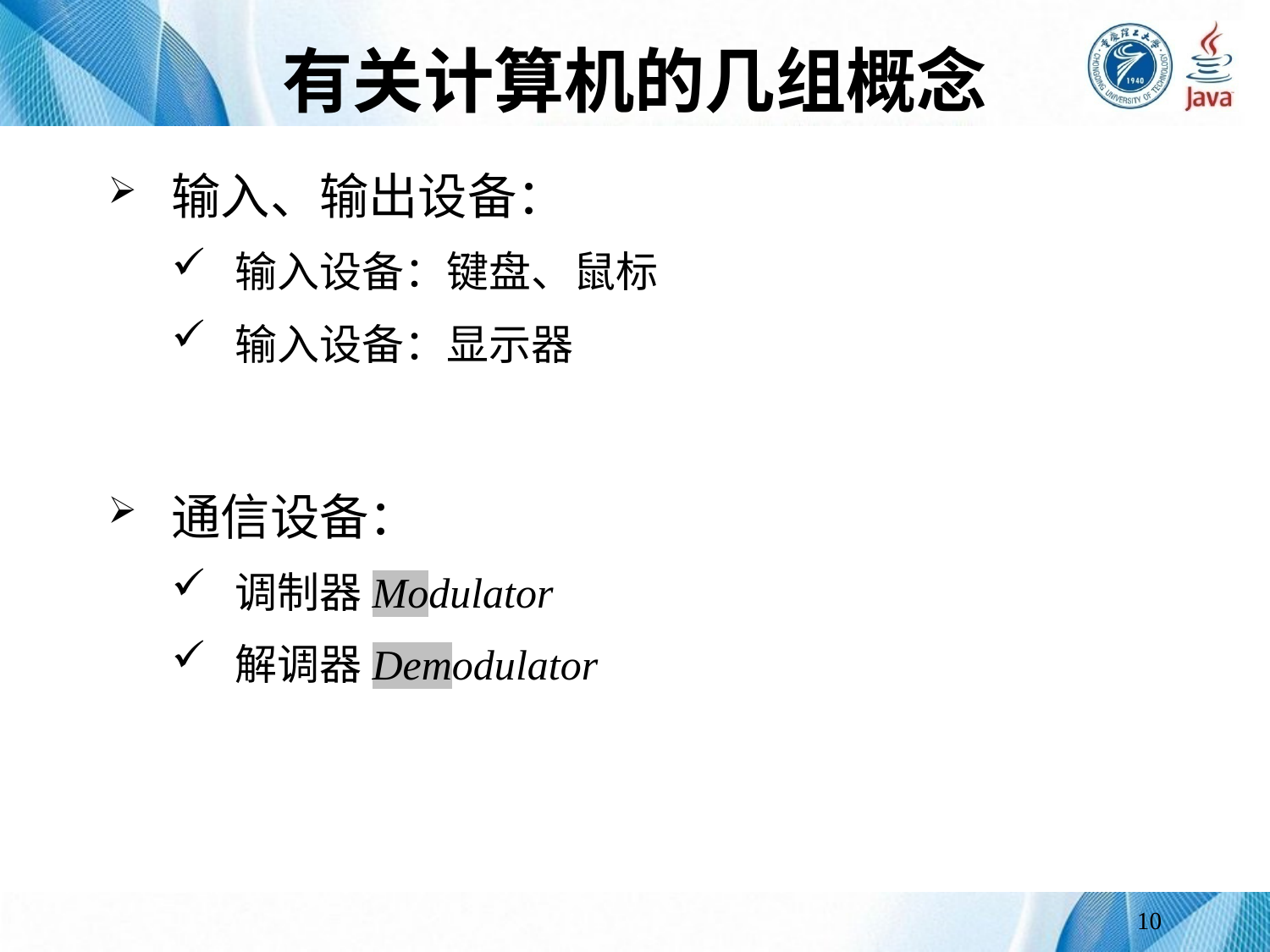

# 有关计算机的几组概念
输入、输出设备：
输入设备：键盘、鼠标
输入设备：显示器

通信设备：
调制器Modulator
解调器Demodulator

10